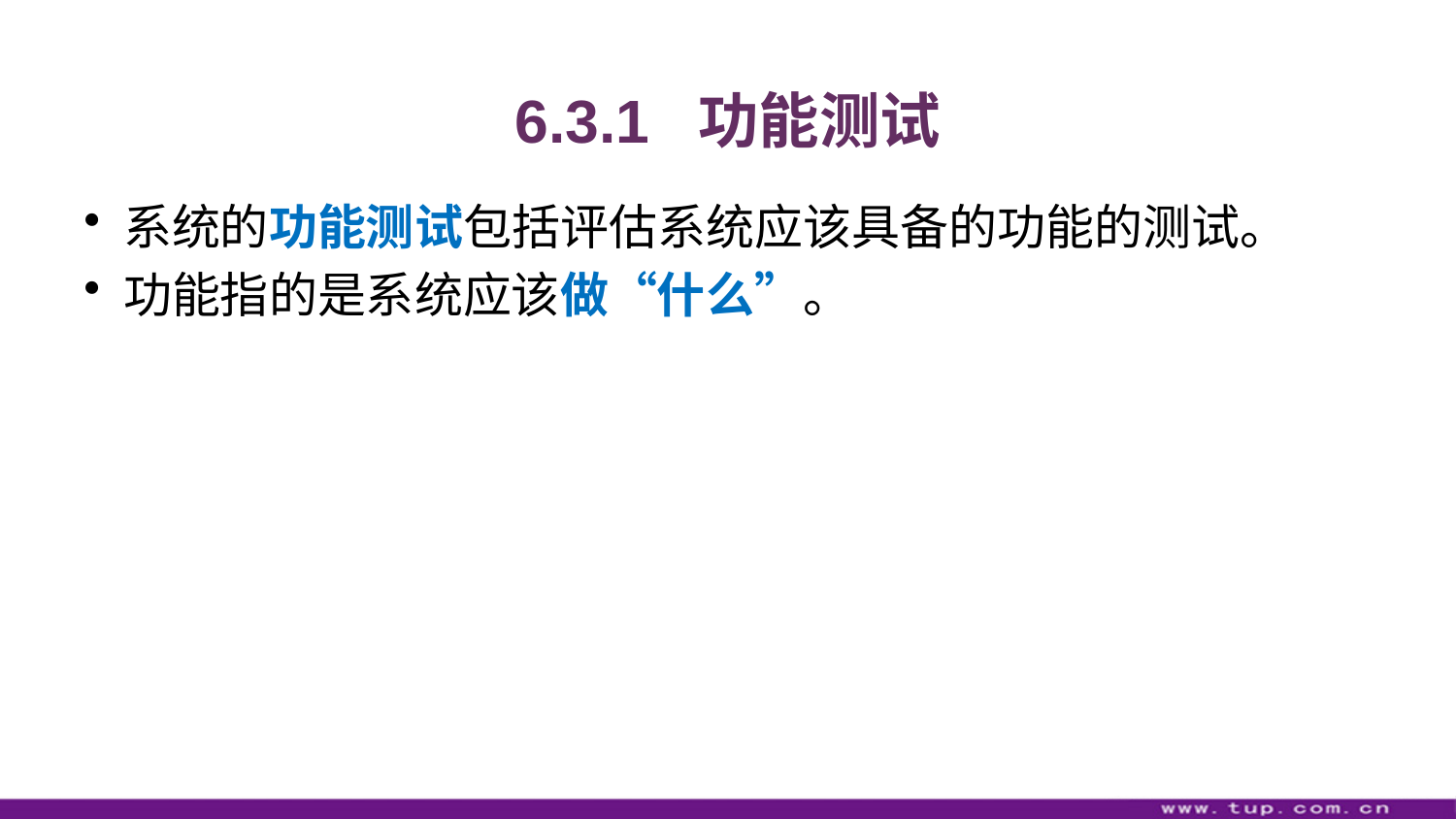

# 6.3.1  功能测试
系统的功能测试包括评估系统应该具备的功能的测试。
功能指的是系统应该做“什么”。